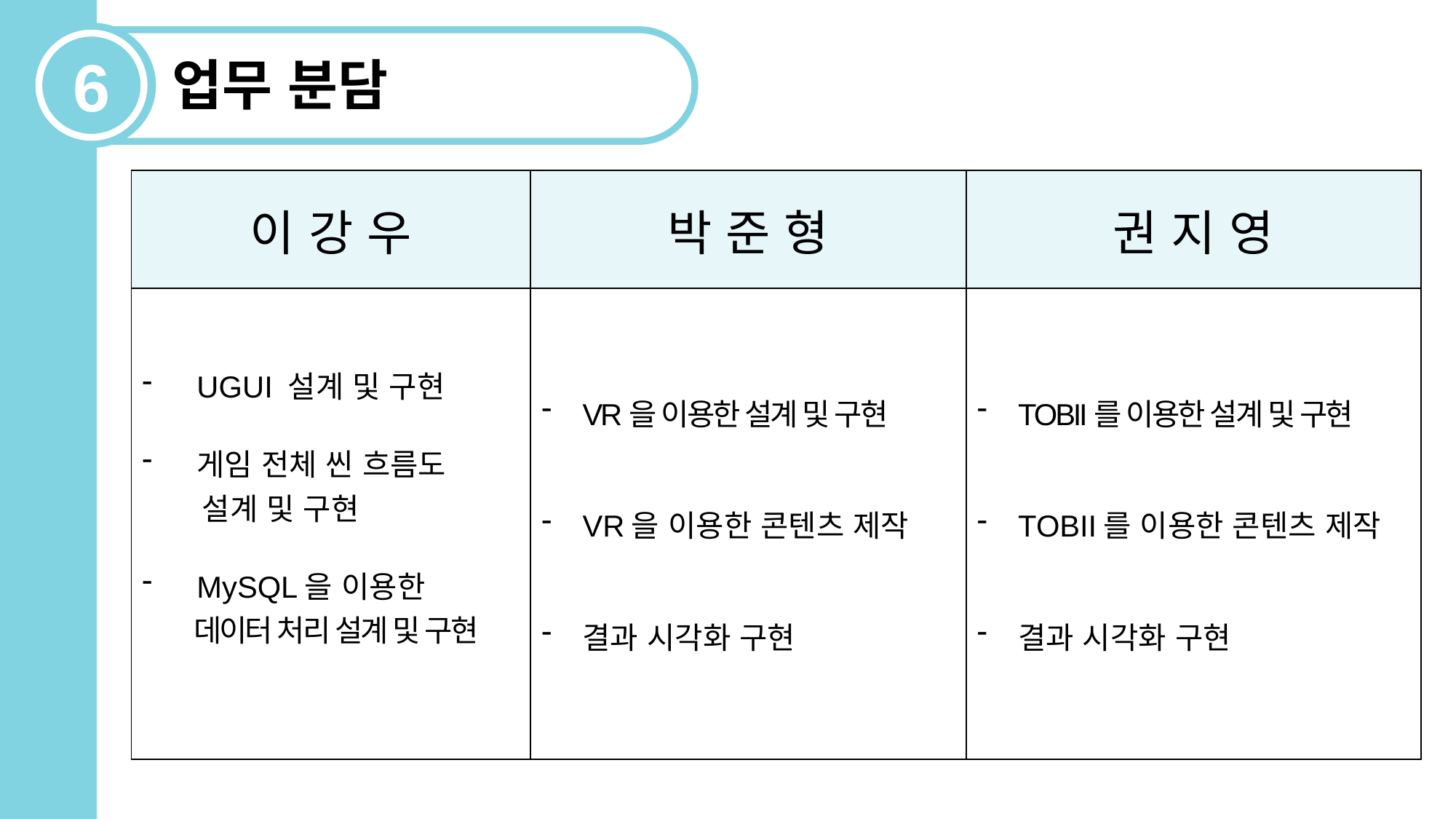

6
업무 분담
| 이 강 우 | 박 준 형 | 권 지 영 |
| --- | --- | --- |
| UGUI 설계 및 구현 게임 전체 씬 흐름도 설계 및 구현 MySQL을 이용한 데이터 처리 설계 및 구현 | VR을 이용한 설계 및 구현 VR을 이용한 콘텐츠 제작 결과 시각화 구현 | TOBII를 이용한 설계 및 구현 TOBII를 이용한 콘텐츠 제작 결과 시각화 구현 |